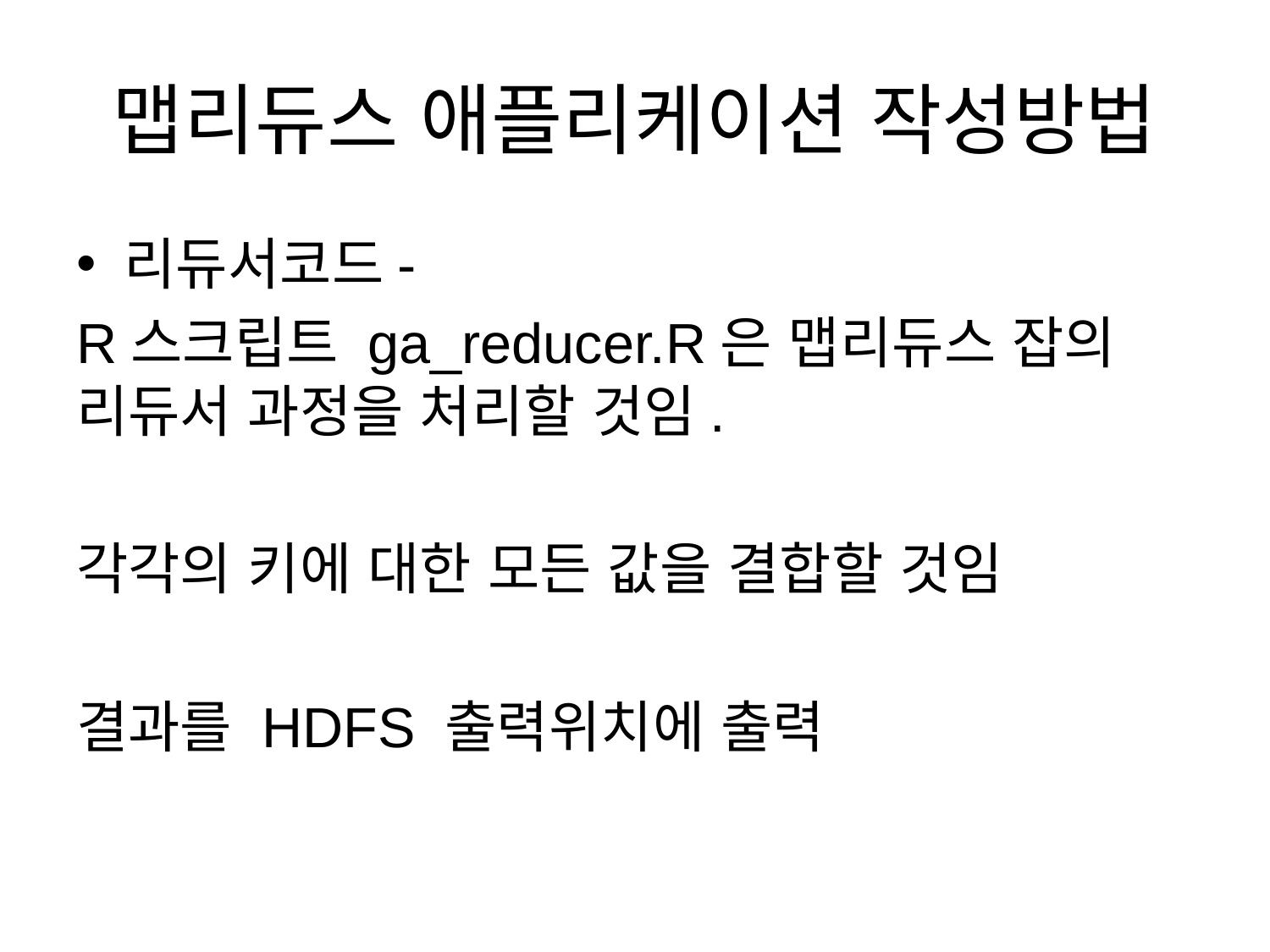

# 맵리듀스 애플리케이션 작성방법
리듀서코드-
R스크립트 ga_reducer.R은 맵리듀스 잡의 리듀서 과정을 처리할 것임.

각각의 키에 대한 모든 값을 결합할 것임

결과를 HDFS 출력위치에 출력